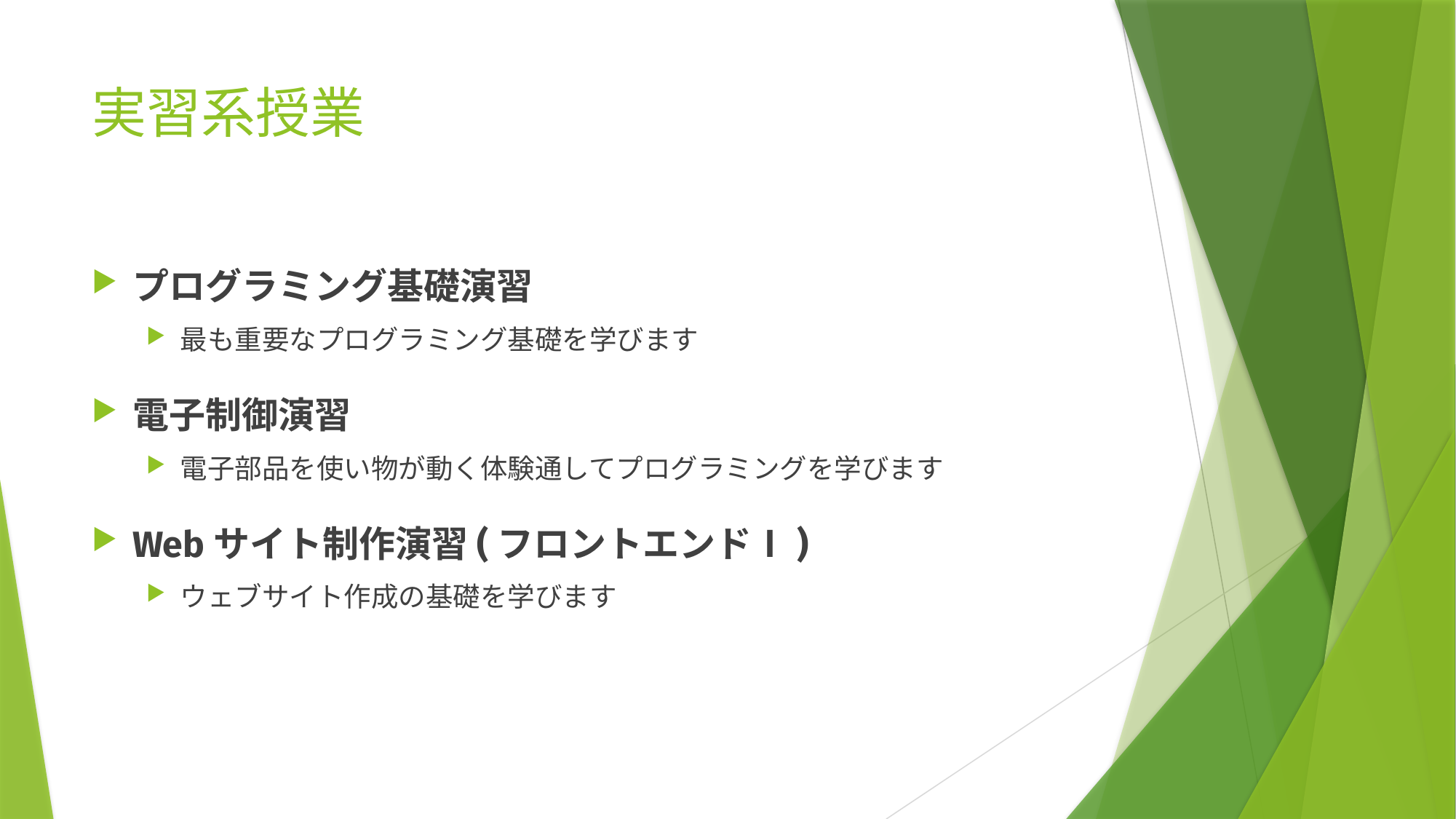

# 実習系授業
プログラミング基礎演習
最も重要なプログラミング基礎を学びます
電子制御演習
電子部品を使い物が動く体験通してプログラミングを学びます
Webサイト制作演習(フロントエンドⅠ)
ウェブサイト作成の基礎を学びます